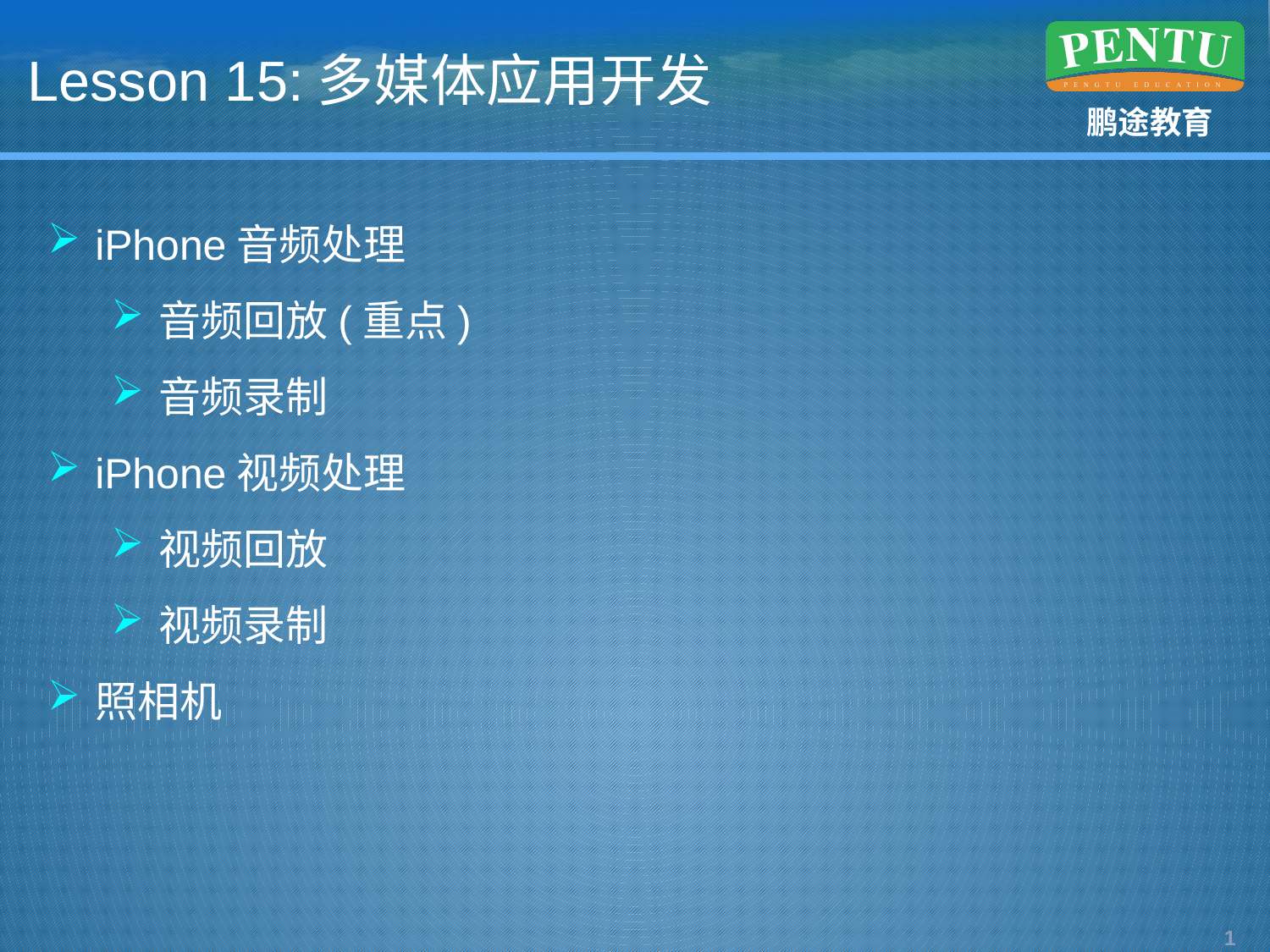

# Lesson 15:多媒体应用开发
iPhone音频处理
音频回放(重点)
音频录制
iPhone视频处理
视频回放
视频录制
照相机
1